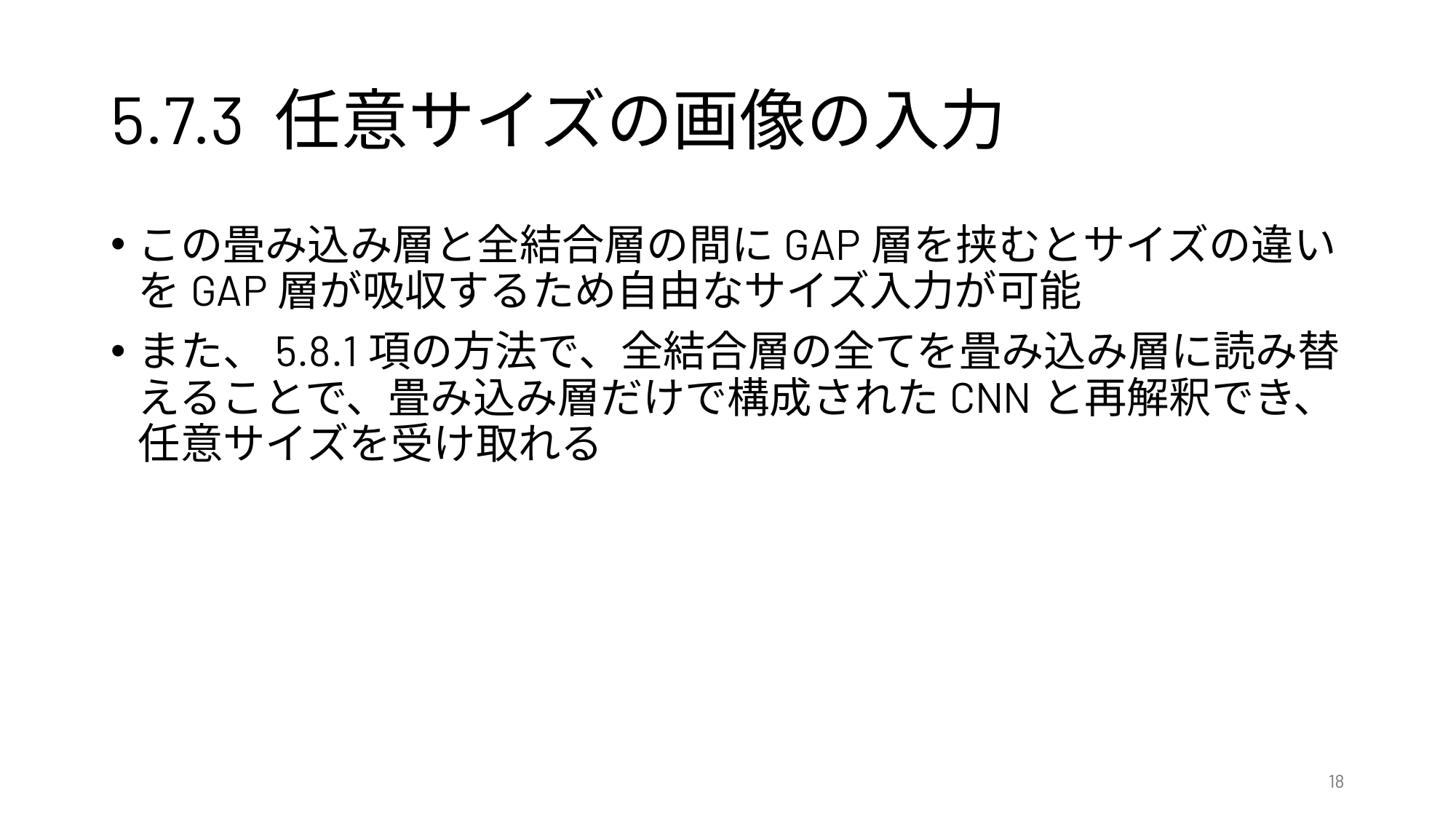

# 5.7.3 任意サイズの画像の入力
この畳み込み層と全結合層の間にGAP層を挟むとサイズの違いをGAP層が吸収するため自由なサイズ入力が可能
また、5.8.1項の方法で、全結合層の全てを畳み込み層に読み替えることで、畳み込み層だけで構成されたCNNと再解釈でき、任意サイズを受け取れる
18